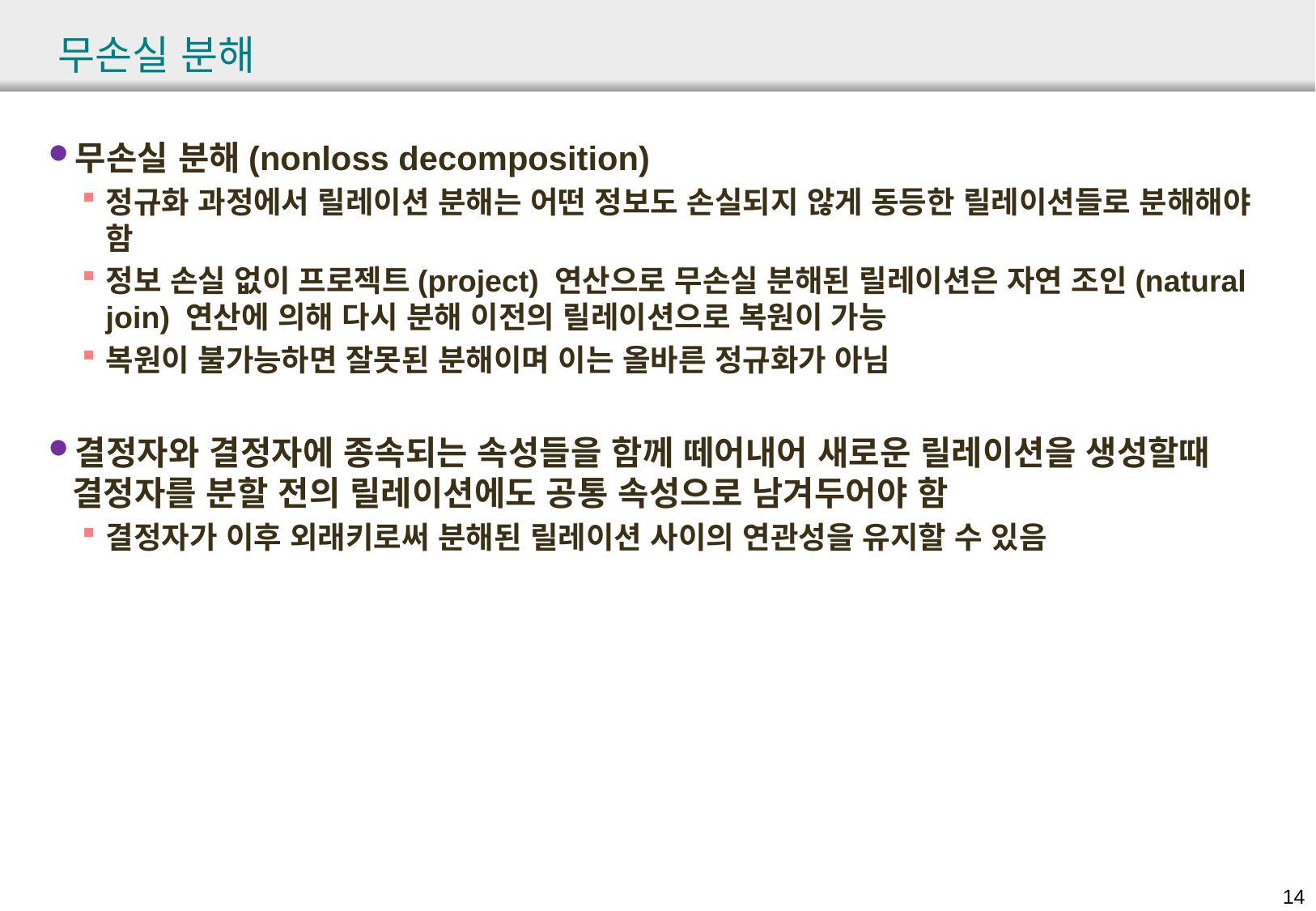

# 무손실 분해
무손실 분해(nonloss decomposition)
정규화 과정에서 릴레이션 분해는 어떤 정보도 손실되지 않게 동등한 릴레이션들로 분해해야 함
정보 손실 없이 프로젝트(project) 연산으로 무손실 분해된 릴레이션은 자연 조인(natural join) 연산에 의해 다시 분해 이전의 릴레이션으로 복원이 가능
복원이 불가능하면 잘못된 분해이며 이는 올바른 정규화가 아님

결정자와 결정자에 종속되는 속성들을 함께 떼어내어 새로운 릴레이션을 생성할때 결정자를 분할 전의 릴레이션에도 공통 속성으로 남겨두어야 함
결정자가 이후 외래키로써 분해된 릴레이션 사이의 연관성을 유지할 수 있음